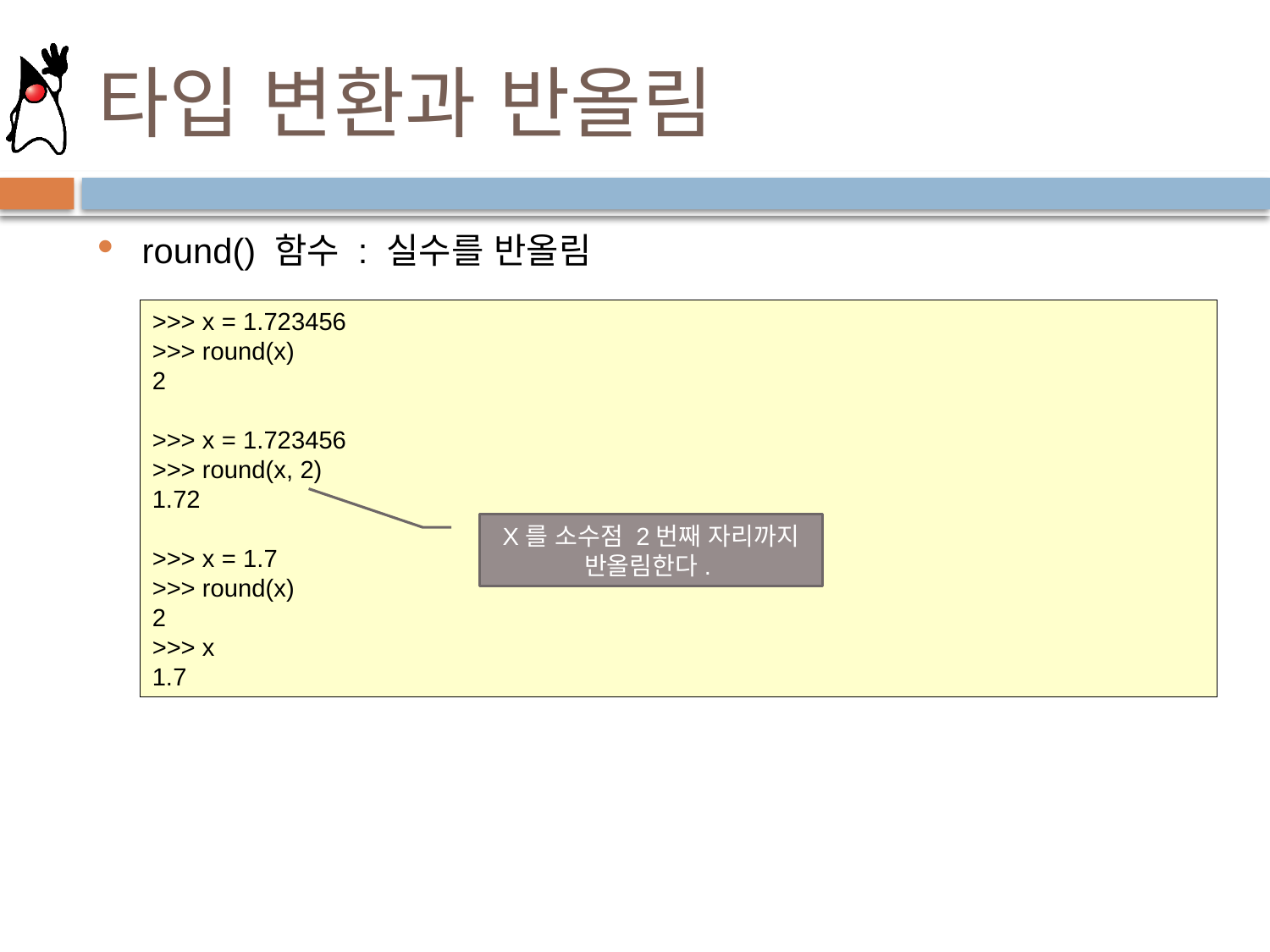

# 타입 변환과 반올림
round() 함수 : 실수를 반올림
>>> x = 1.723456
>>> round(x)
2

>>> x = 1.723456
>>> round(x, 2)
1.72

>>> x = 1.7
>>> round(x)
2
>>> x
1.7
X를 소수점 2번째 자리까지 반올림한다.